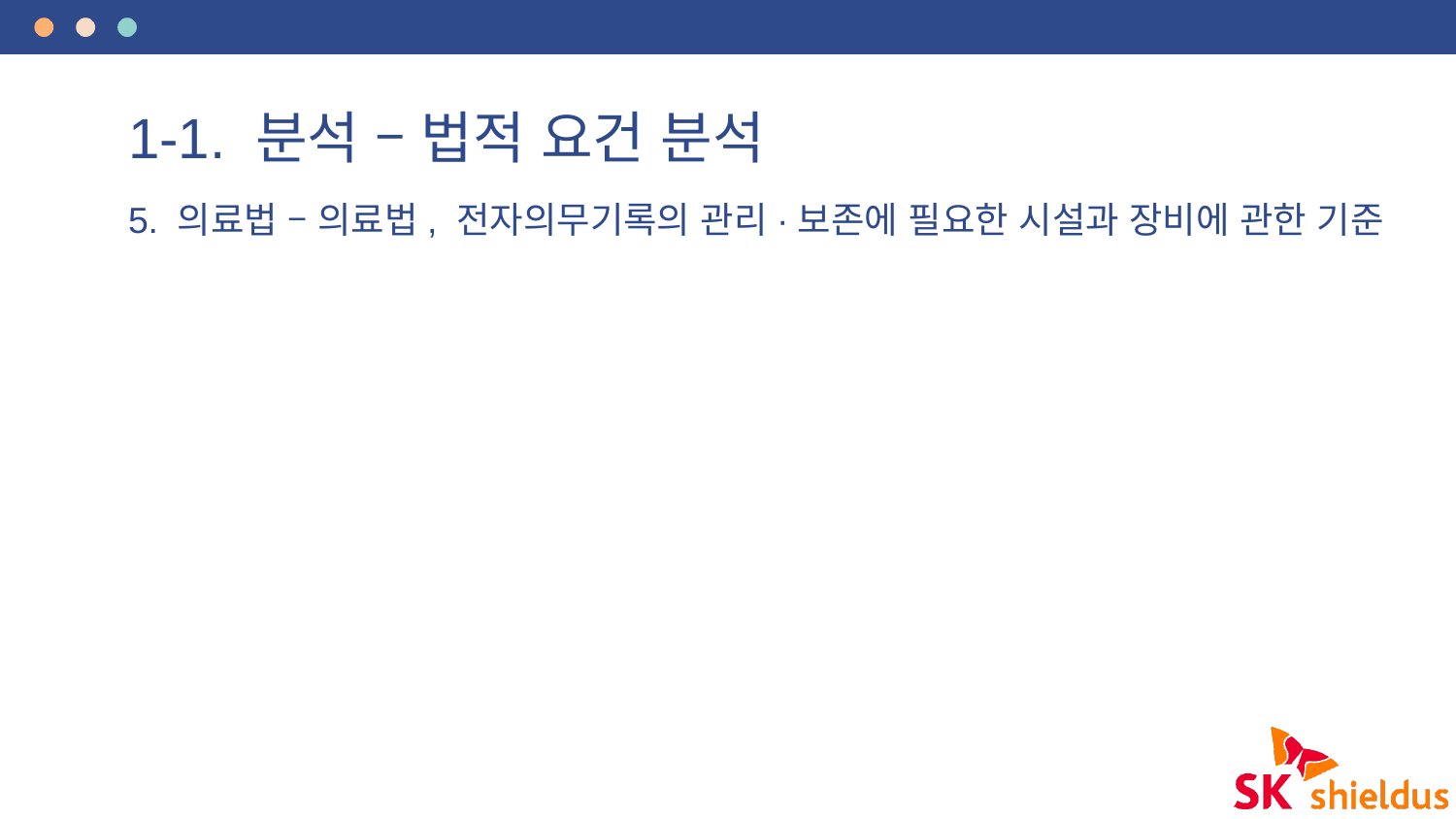

# 1-1. 분석 – 법적 요건 분석
5. 의료법 – 의료법, 전자의무기록의 관리·보존에 필요한 시설과 장비에 관한 기준